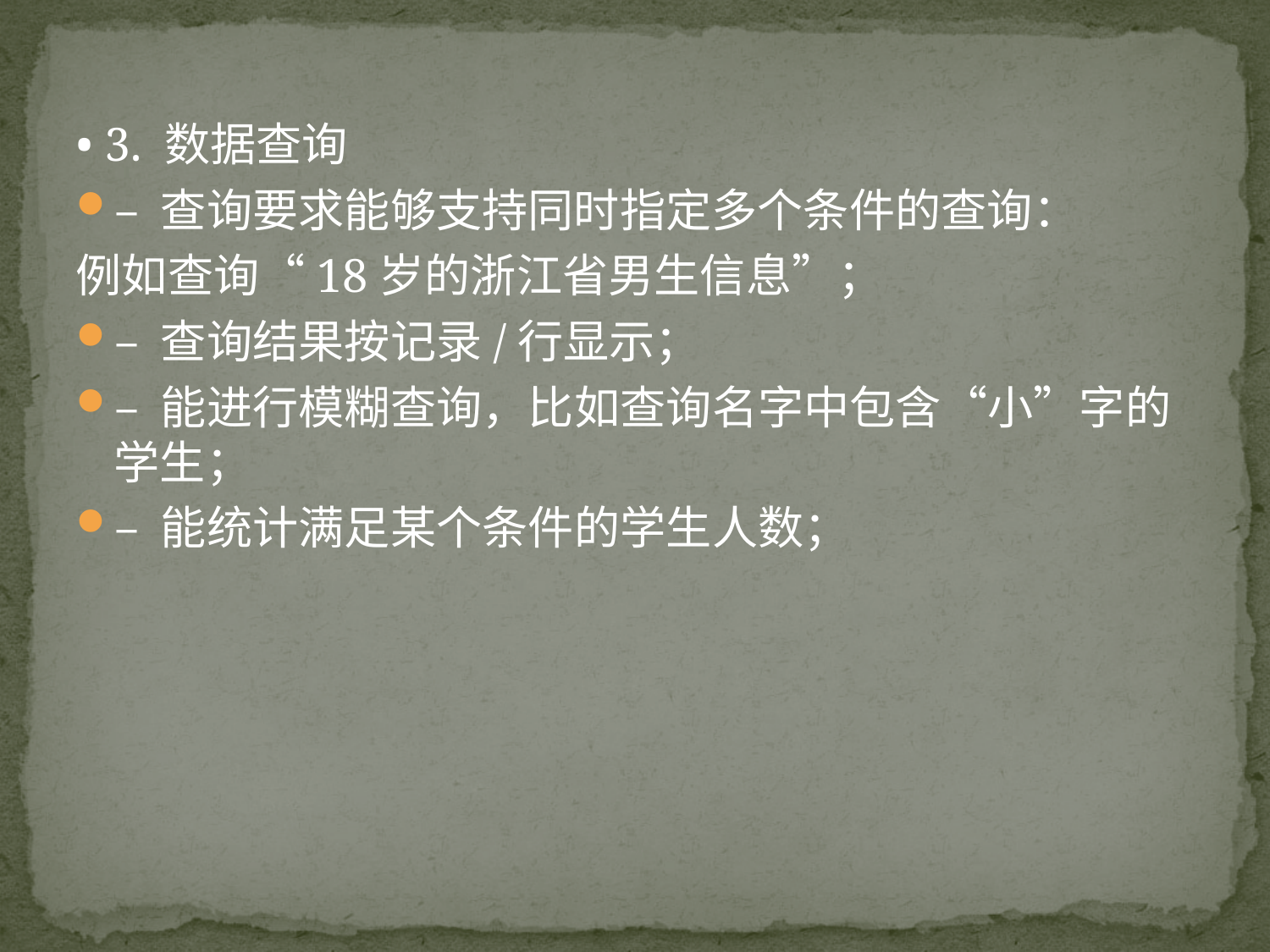

• 3. 数据查询
– 查询要求能够支持同时指定多个条件的查询：
例如查询“18岁的浙江省男生信息”；
– 查询结果按记录/行显示；
– 能进行模糊查询，比如查询名字中包含“小”字的学生；
– 能统计满足某个条件的学生人数；